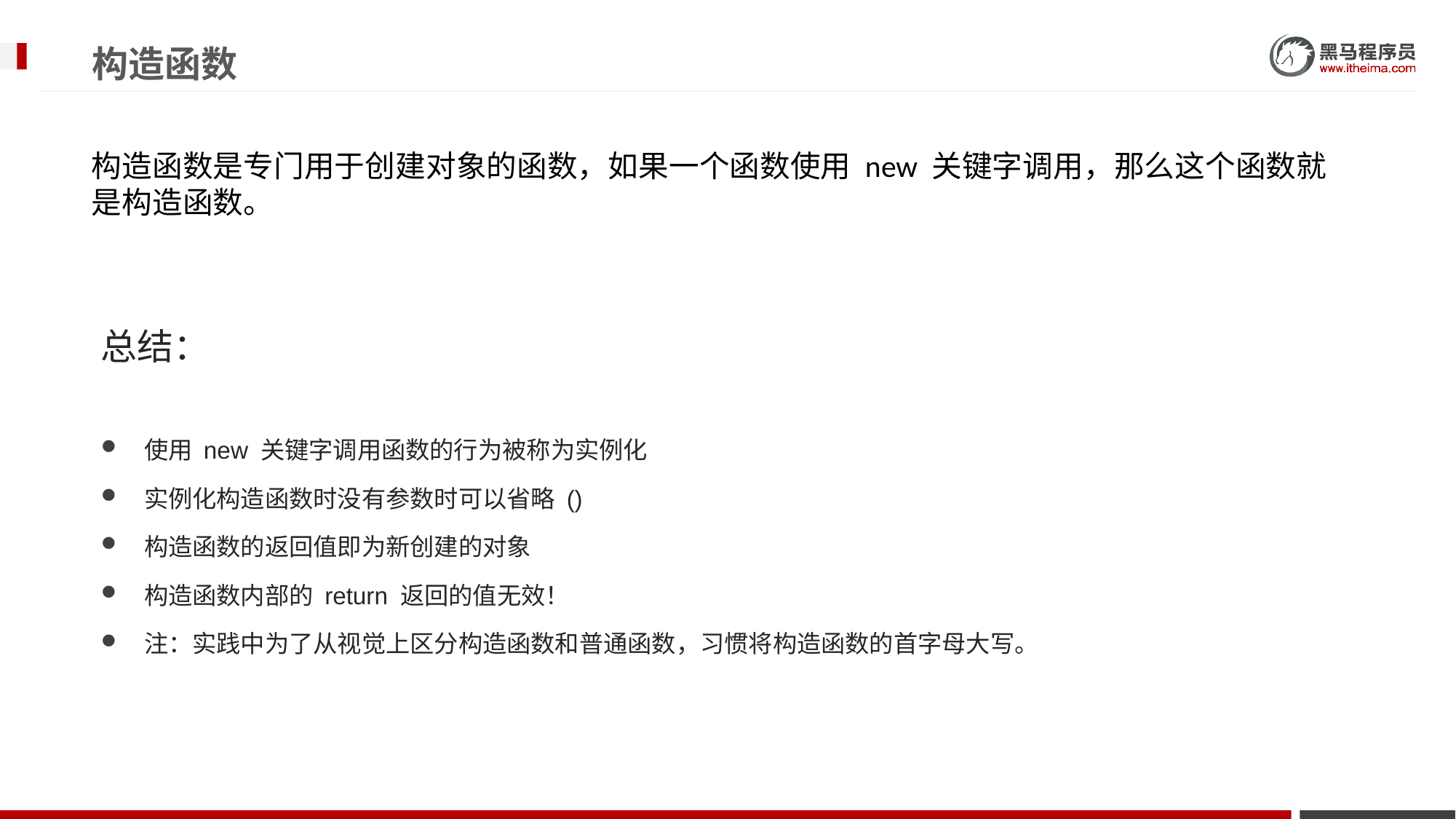

# 构造函数
构造函数是专门用于创建对象的函数，如果一个函数使用 new 关键字调用，那么这个函数就是构造函数。
总结：

使用 new 关键字调用函数的行为被称为实例化
实例化构造函数时没有参数时可以省略 ()
构造函数的返回值即为新创建的对象
构造函数内部的 return 返回的值无效！
注：实践中为了从视觉上区分构造函数和普通函数，习惯将构造函数的首字母大写。